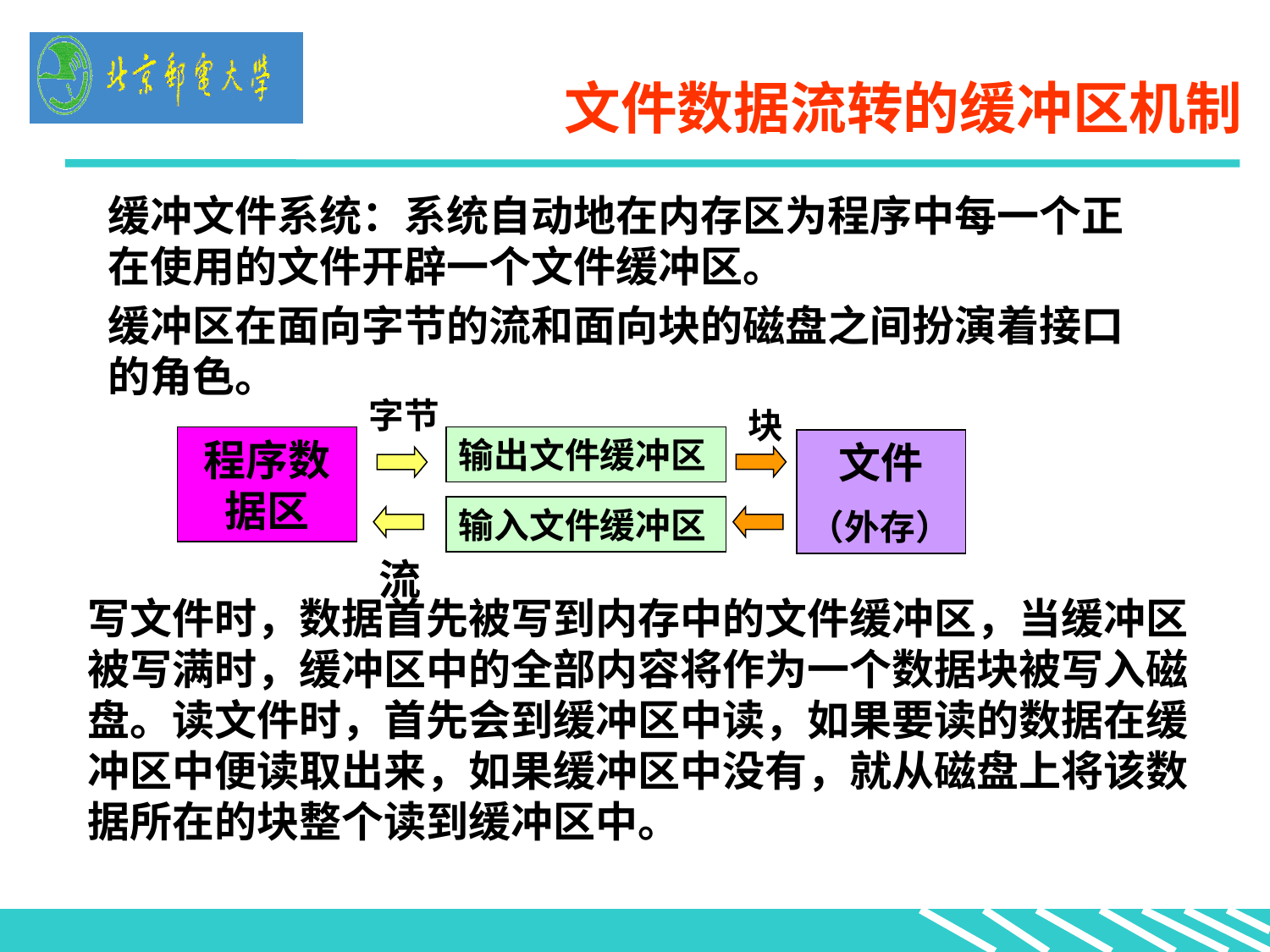

# 文件数据流转的缓冲区机制
缓冲文件系统：系统自动地在内存区为程序中每一个正在使用的文件开辟一个文件缓冲区。
缓冲区在面向字节的流和面向块的磁盘之间扮演着接口的角色。
字节
块
程序数据区
输出文件缓冲区
  文件
（外存）

输入文件缓冲区

流
写文件时，数据首先被写到内存中的文件缓冲区，当缓冲区被写满时，缓冲区中的全部内容将作为一个数据块被写入磁盘。读文件时，首先会到缓冲区中读，如果要读的数据在缓冲区中便读取出来，如果缓冲区中没有，就从磁盘上将该数据所在的块整个读到缓冲区中。